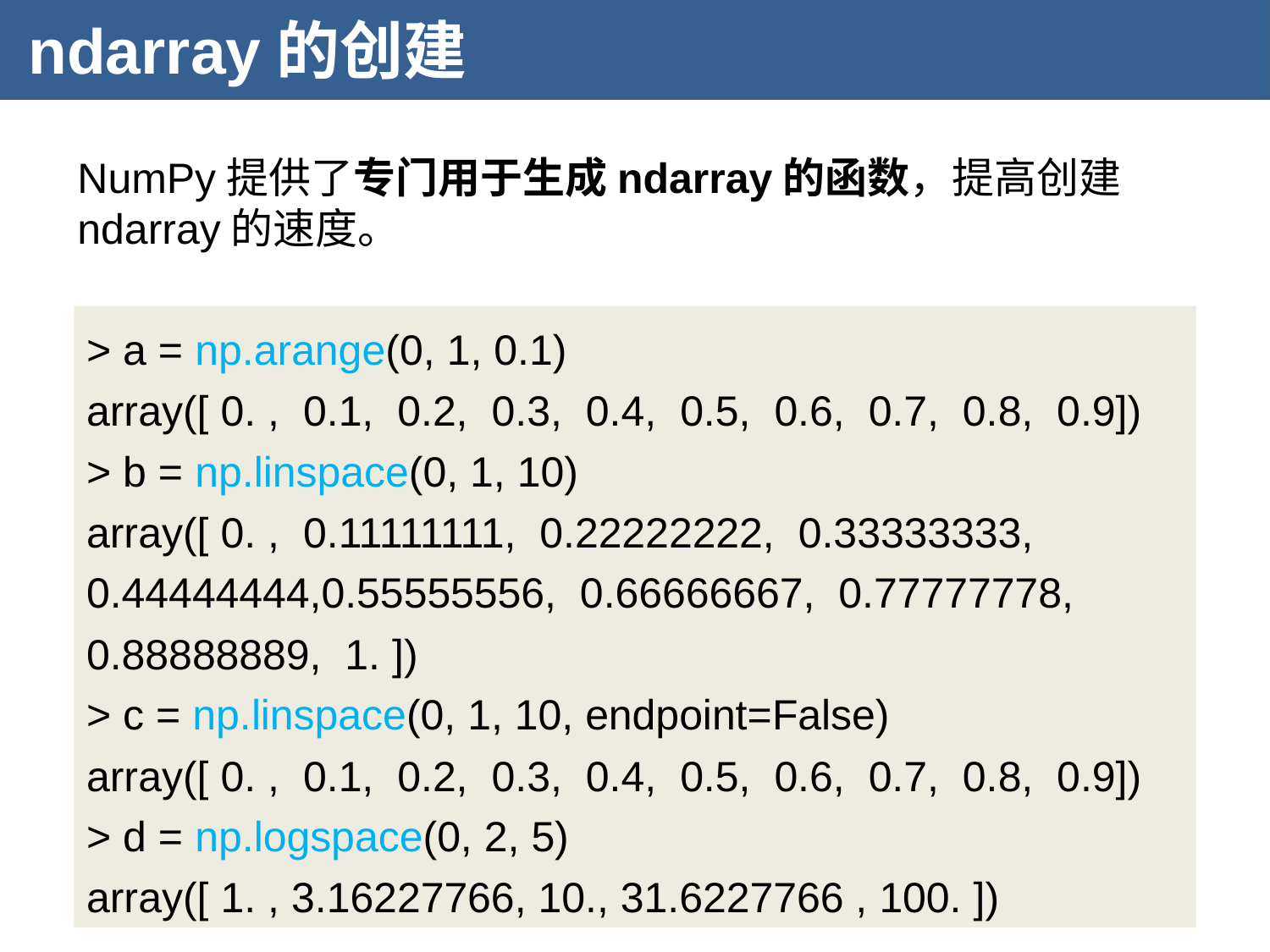

ndarray的创建
NumPy提供了专门用于生成ndarray的函数，提高创建ndarray的速度。
> a = np.arange(0, 1, 0.1)
array([ 0. ,  0.1,  0.2,  0.3,  0.4,  0.5,  0.6,  0.7,  0.8,  0.9])
> b = np.linspace(0, 1, 10)
array([ 0. ,  0.11111111,  0.22222222,  0.33333333,  0.44444444,0.55555556,  0.66666667,  0.77777778,  0.88888889,  1. ])
> c = np.linspace(0, 1, 10, endpoint=False)
array([ 0. ,  0.1,  0.2,  0.3,  0.4,  0.5,  0.6,  0.7,  0.8,  0.9])
> d = np.logspace(0, 2, 5)
array([ 1. , 3.16227766, 10., 31.6227766 , 100. ])